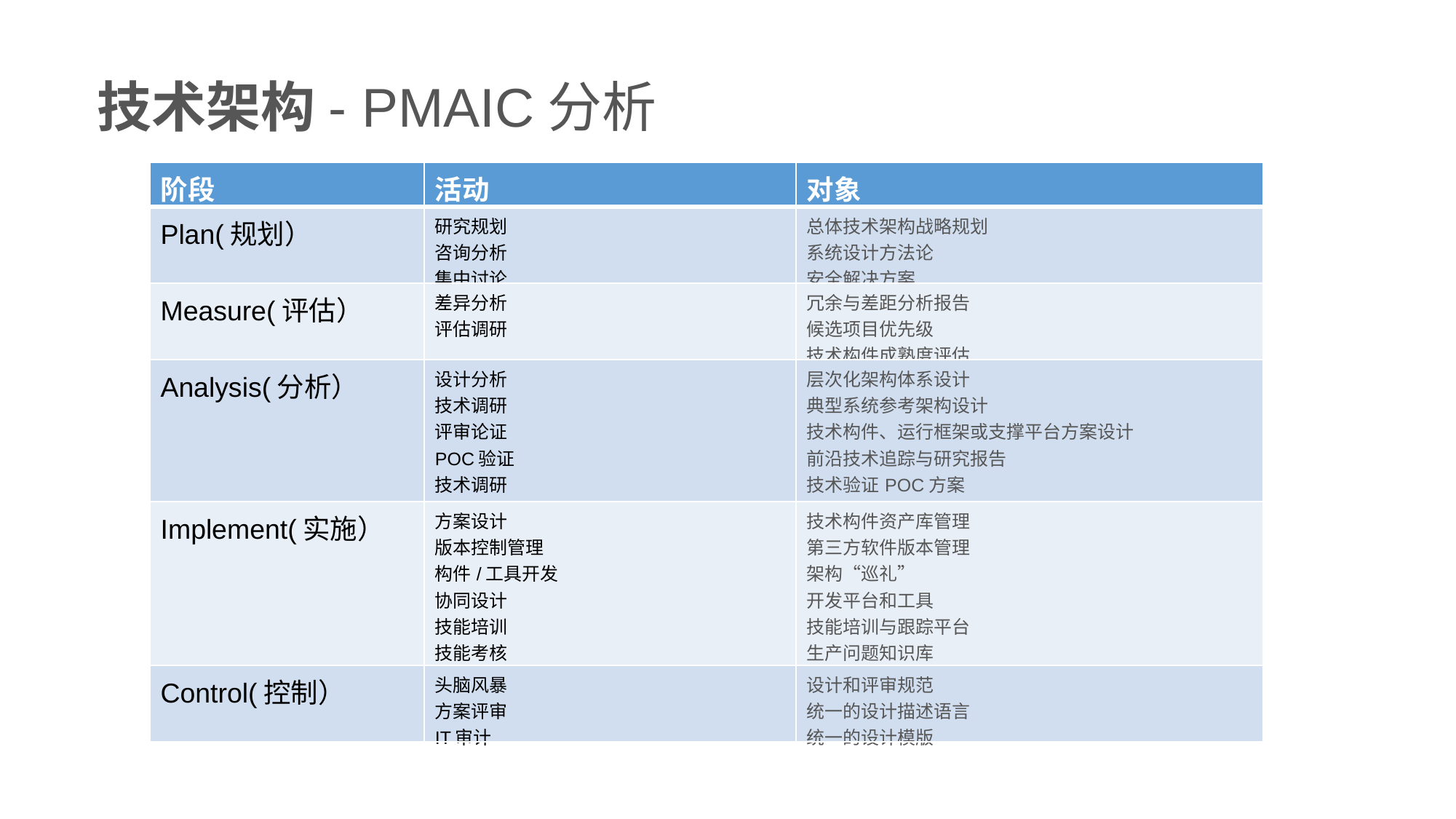

技术架构- PMAIC分析
| 阶段 | 活动 | 对象 |
| --- | --- | --- |
| Plan(规划） | 研究规划 咨询分析 集中讨论 | 总体技术架构战略规划 系统设计方法论 安全解决方案 |
| Measure(评估） | 差异分析 评估调研 | 冗余与差距分析报告 候选项目优先级 技术构件成熟度评估 |
| Analysis(分析） | 设计分析 技术调研 评审论证 POC验证 技术调研 回归测试 | 层次化架构体系设计 典型系统参考架构设计 技术构件、运行框架或支撑平台方案设计 前沿技术追踪与研究报告 技术验证POC方案 |
| Implement(实施） | 方案设计 版本控制管理 构件/工具开发 协同设计 技能培训 技能考核 知识分享 | 技术构件资产库管理 第三方软件版本管理 架构“巡礼” 开发平台和工具 技能培训与跟踪平台 生产问题知识库 统一技术管理平台 |
| Control(控制） | 头脑风暴 方案评审 IT审计 | 设计和评审规范 统一的设计描述语言 统一的设计模版 |